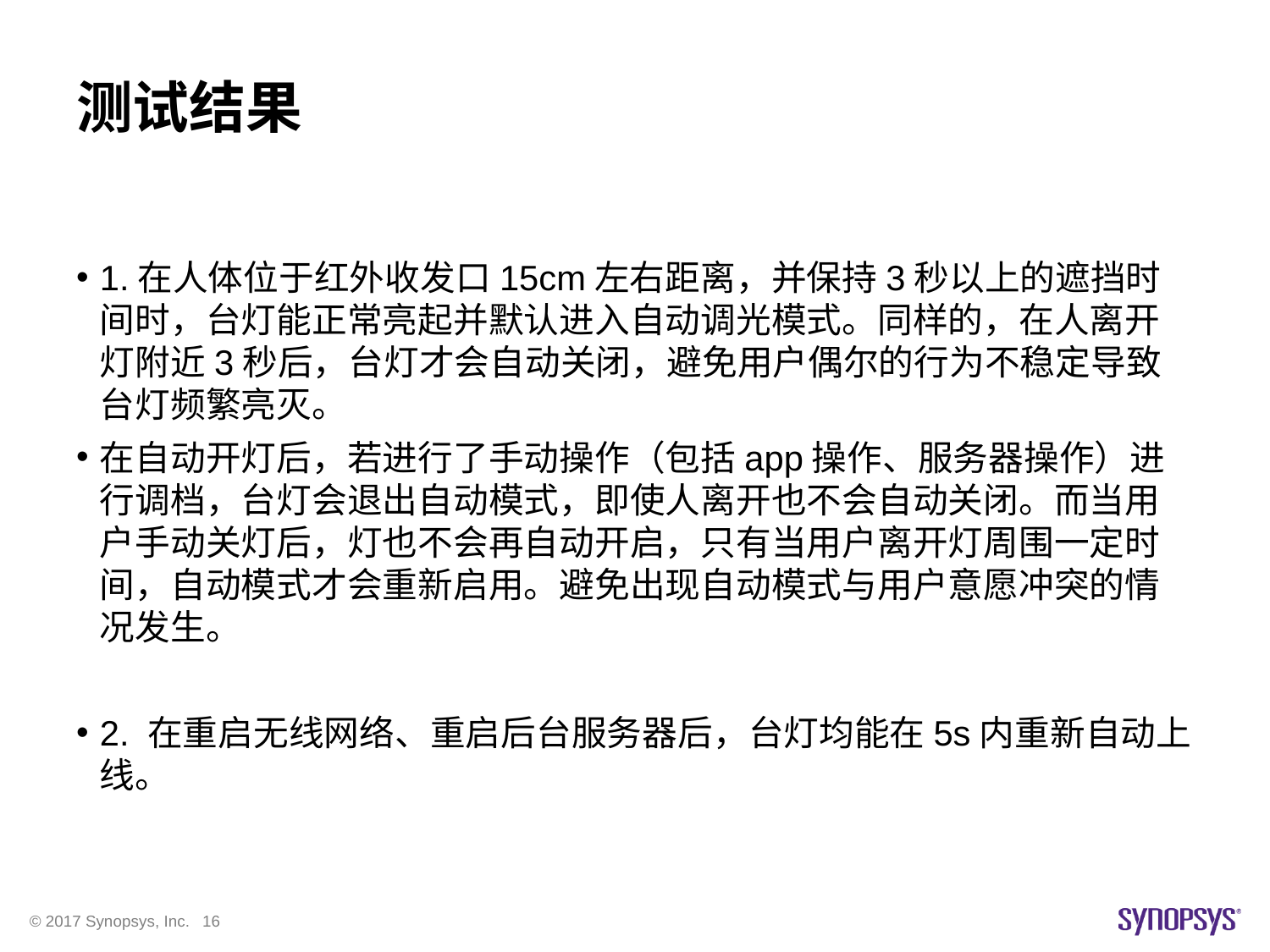

# 测试结果

1.在人体位于红外收发口15cm左右距离，并保持3秒以上的遮挡时间时，台灯能正常亮起并默认进入自动调光模式。同样的，在人离开灯附近3秒后，台灯才会自动关闭，避免用户偶尔的行为不稳定导致台灯频繁亮灭。
在自动开灯后，若进行了手动操作（包括app操作、服务器操作）进行调档，台灯会退出自动模式，即使人离开也不会自动关闭。而当用户手动关灯后，灯也不会再自动开启，只有当用户离开灯周围一定时间，自动模式才会重新启用。避免出现自动模式与用户意愿冲突的情况发生。

2. 在重启无线网络、重启后台服务器后，台灯均能在5s内重新自动上线。